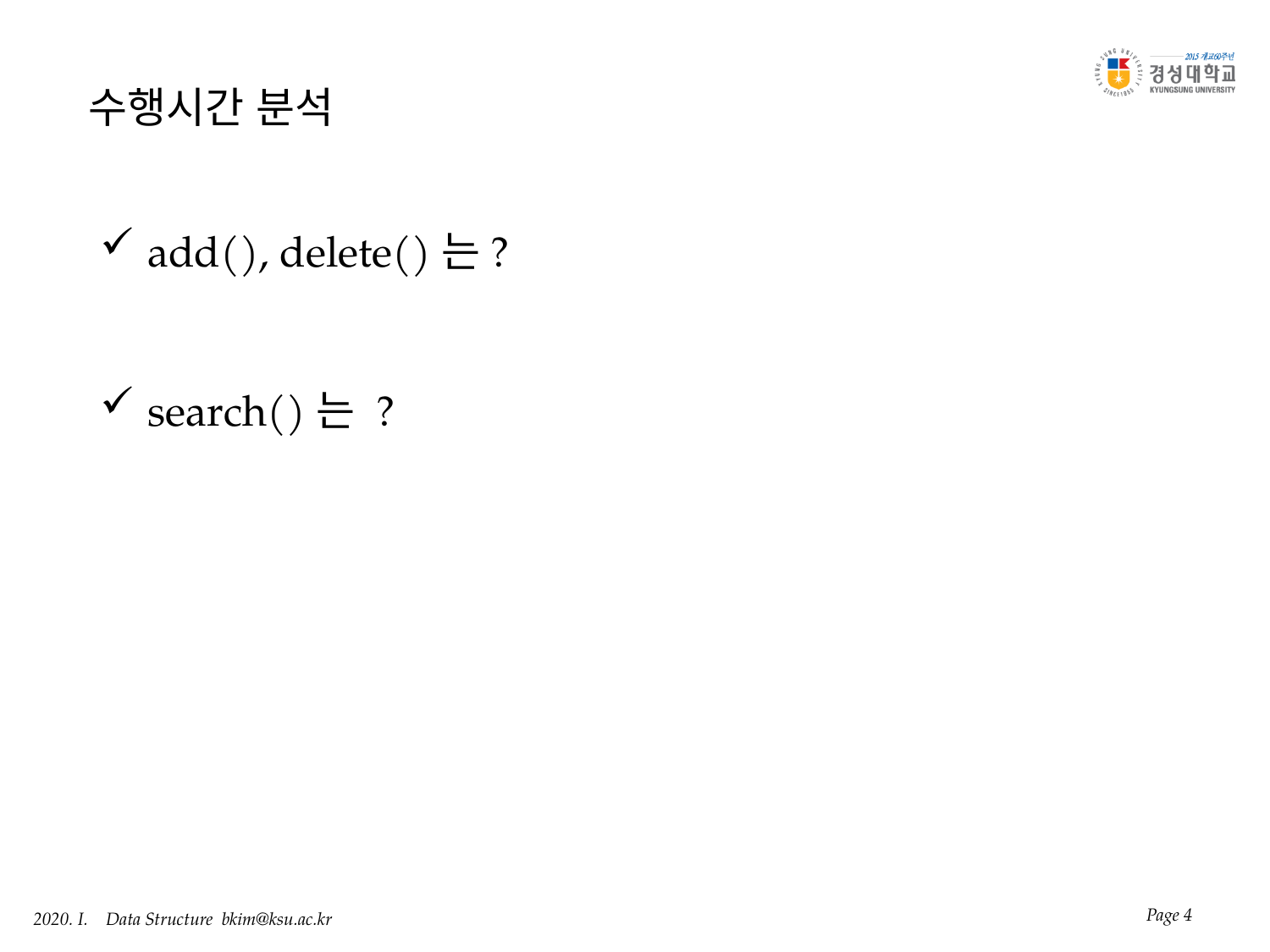

# 수행시간 분석
add(), delete()는?

search()는 ?
Page 4